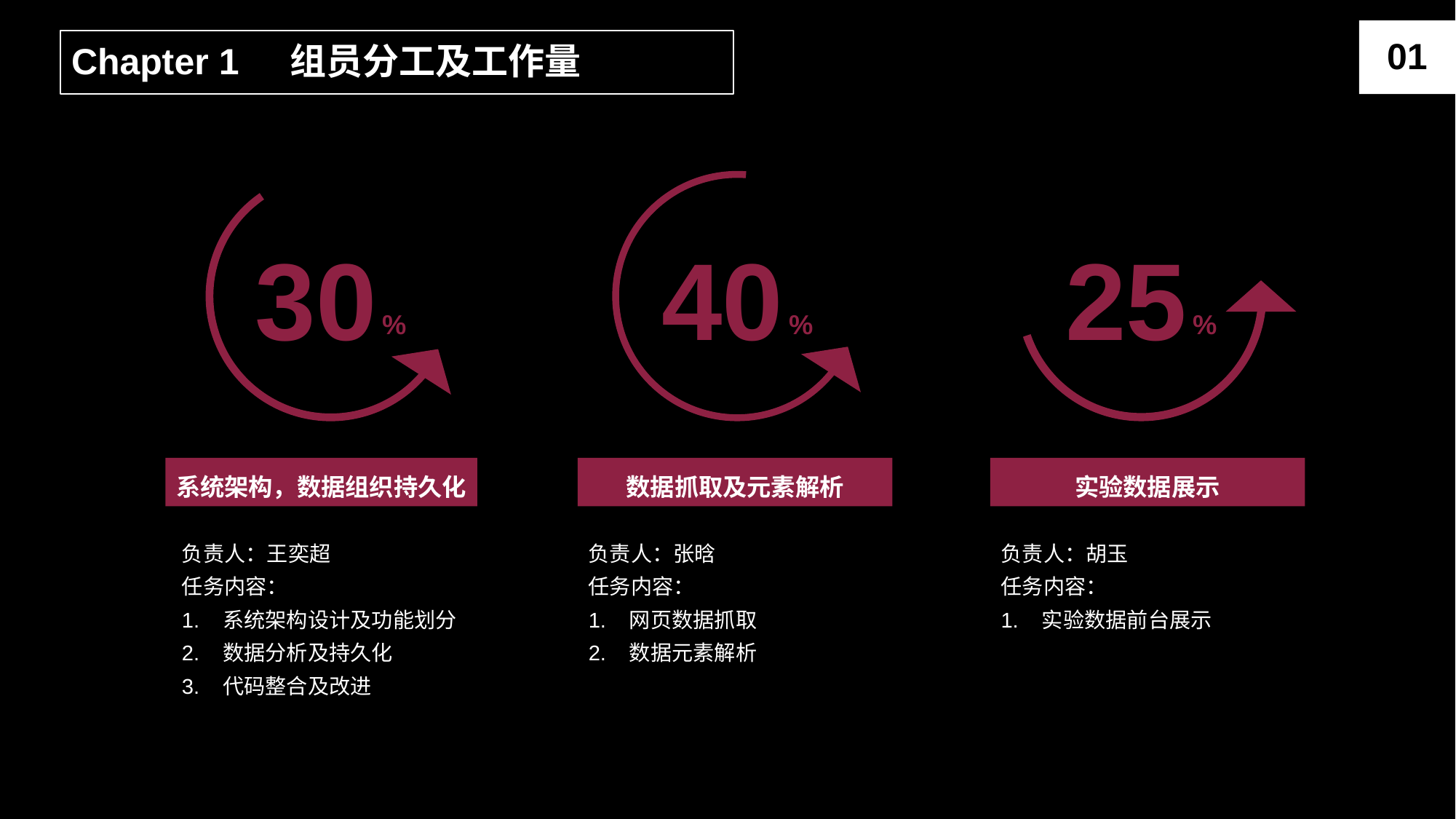

01
Chapter 1	组员分工及工作量

25
%
30
%
40
%

实验数据展示
负责人：胡玉
任务内容：
实验数据前台展示

系统架构，数据组织持久化
负责人：王奕超
任务内容：
系统架构设计及功能划分
数据分析及持久化
代码整合及改进
数据抓取及元素解析
负责人：张晗
任务内容：
网页数据抓取
数据元素解析